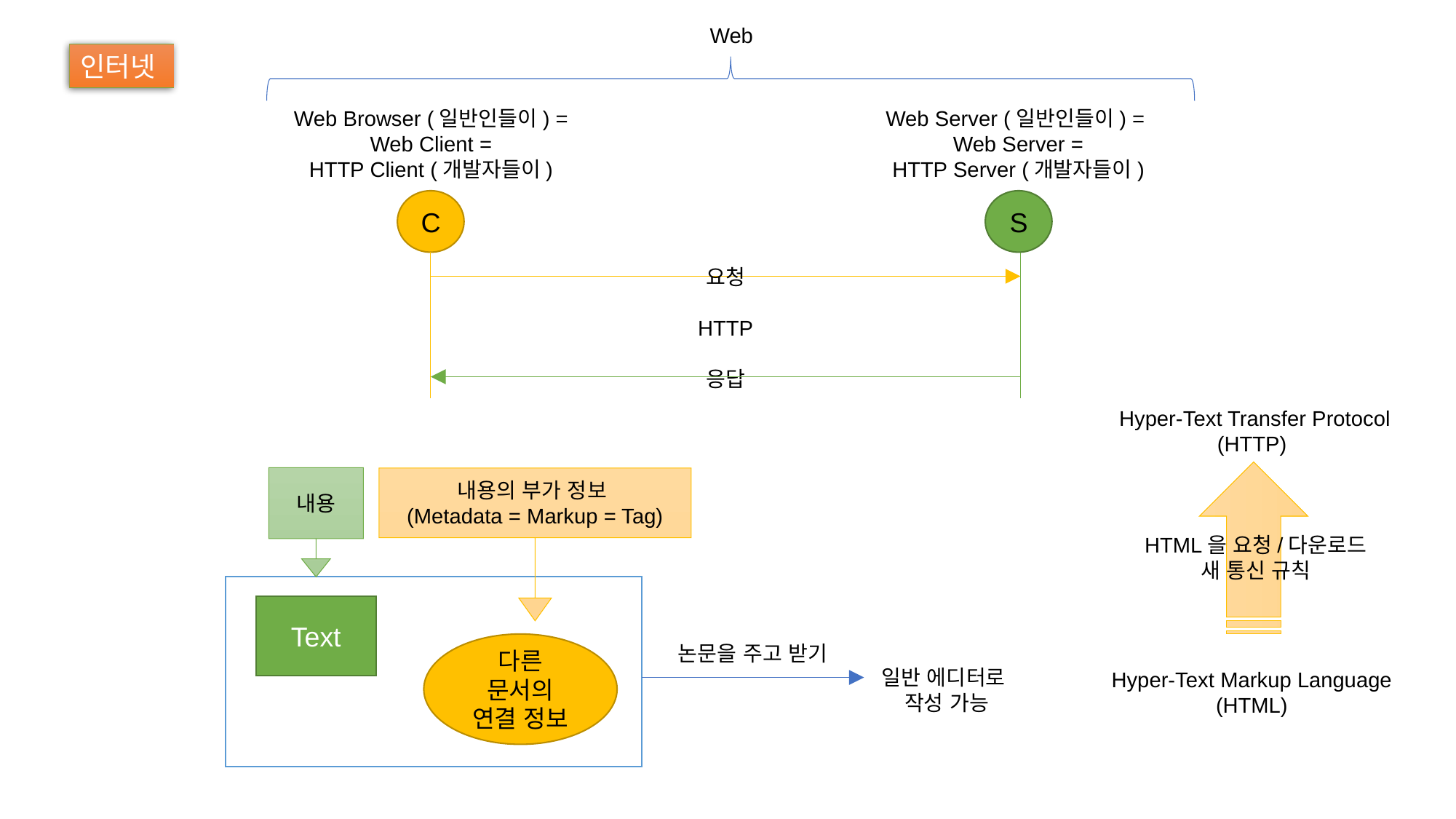

Web
인터넷
Web Browser (일반인들이) =
Web Client =
HTTP Client (개발자들이)
Web Server (일반인들이) =
Web Server =
HTTP Server (개발자들이)
C
S
요청

HTTP

응답
Hyper-Text Transfer Protocol
(HTTP)
내용
내용의 부가 정보
(Metadata = Markup = Tag)

HTML을 요청/다운로드
새 통신 규칙

Text
다른 문서의 연결 정보
논문을 주고 받기
일반 에디터로
작성 가능
Hyper-Text Markup Language
(HTML)